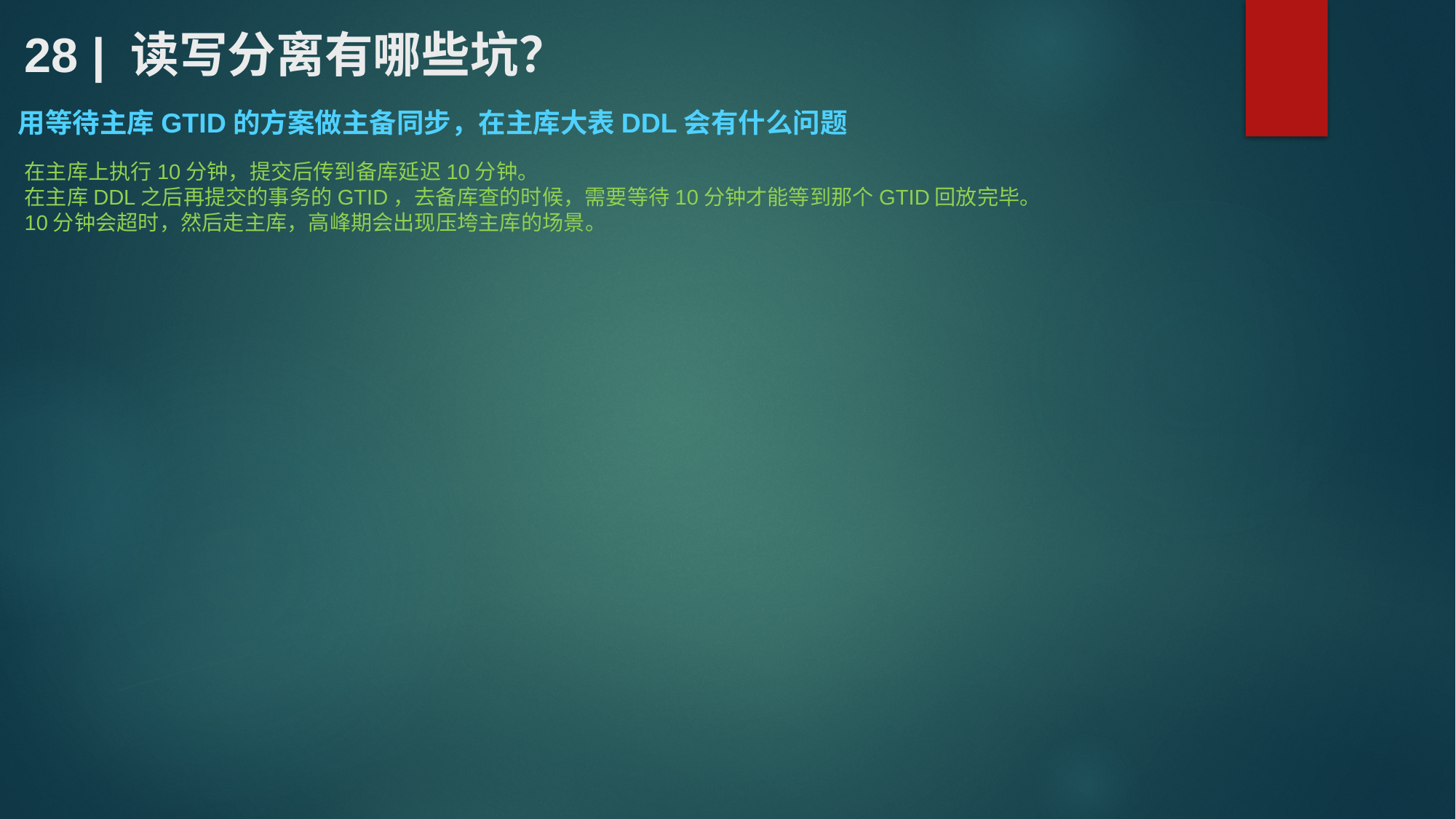

# 28 | 读写分离有哪些坑？
用等待主库GTID的方案做主备同步，在主库大表DDL会有什么问题
在主库上执行10分钟，提交后传到备库延迟10分钟。
在主库DDL之后再提交的事务的GTID，去备库查的时候，需要等待10分钟才能等到那个GTID回放完毕。
10分钟会超时，然后走主库，高峰期会出现压垮主库的场景。